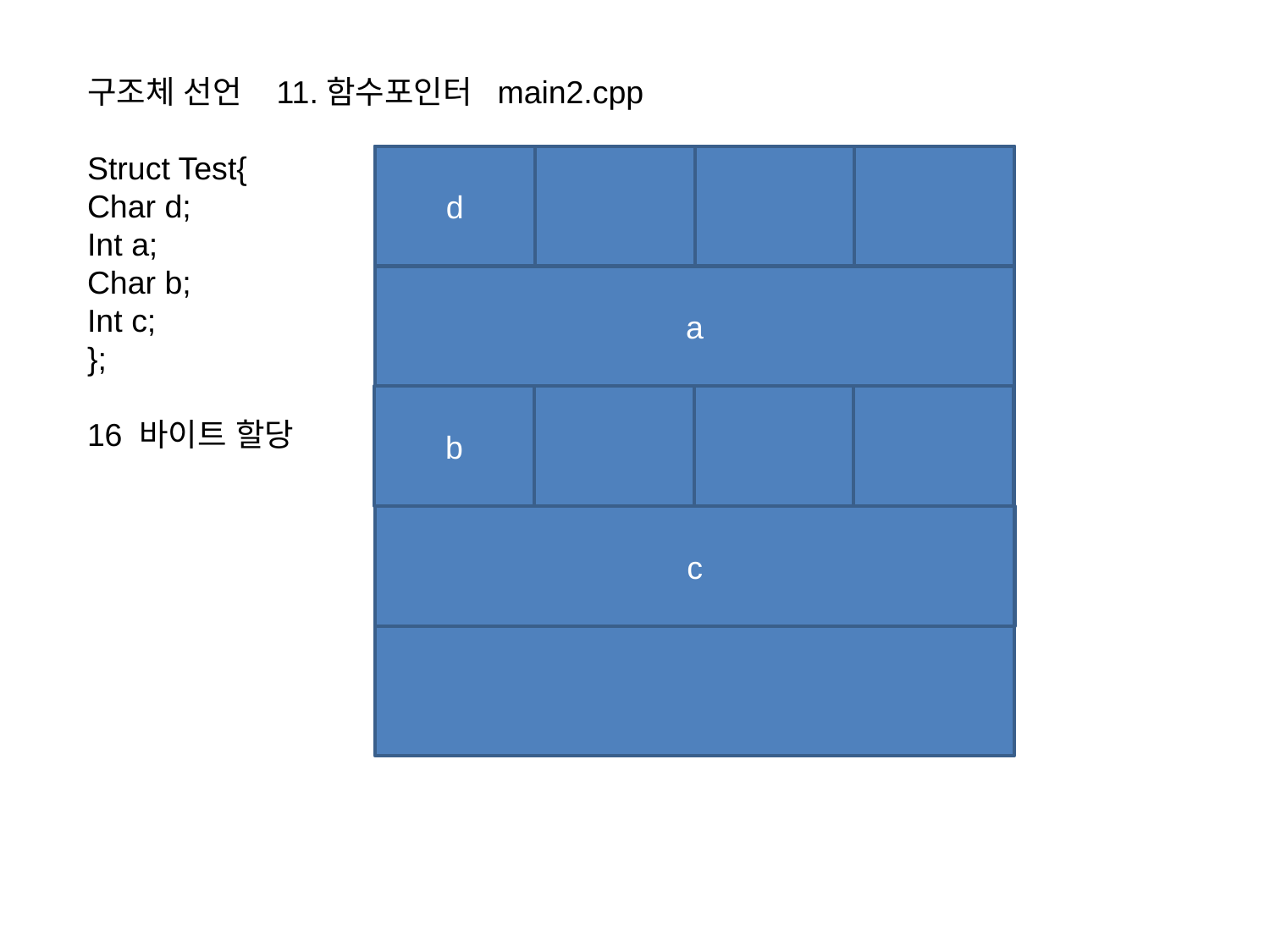

구조체 선언   11.함수포인터  main2.cpp

Struct Test{
Char d;
Int a;
Char b;
Int c;
};

16 바이트 할당

d

a
b

c